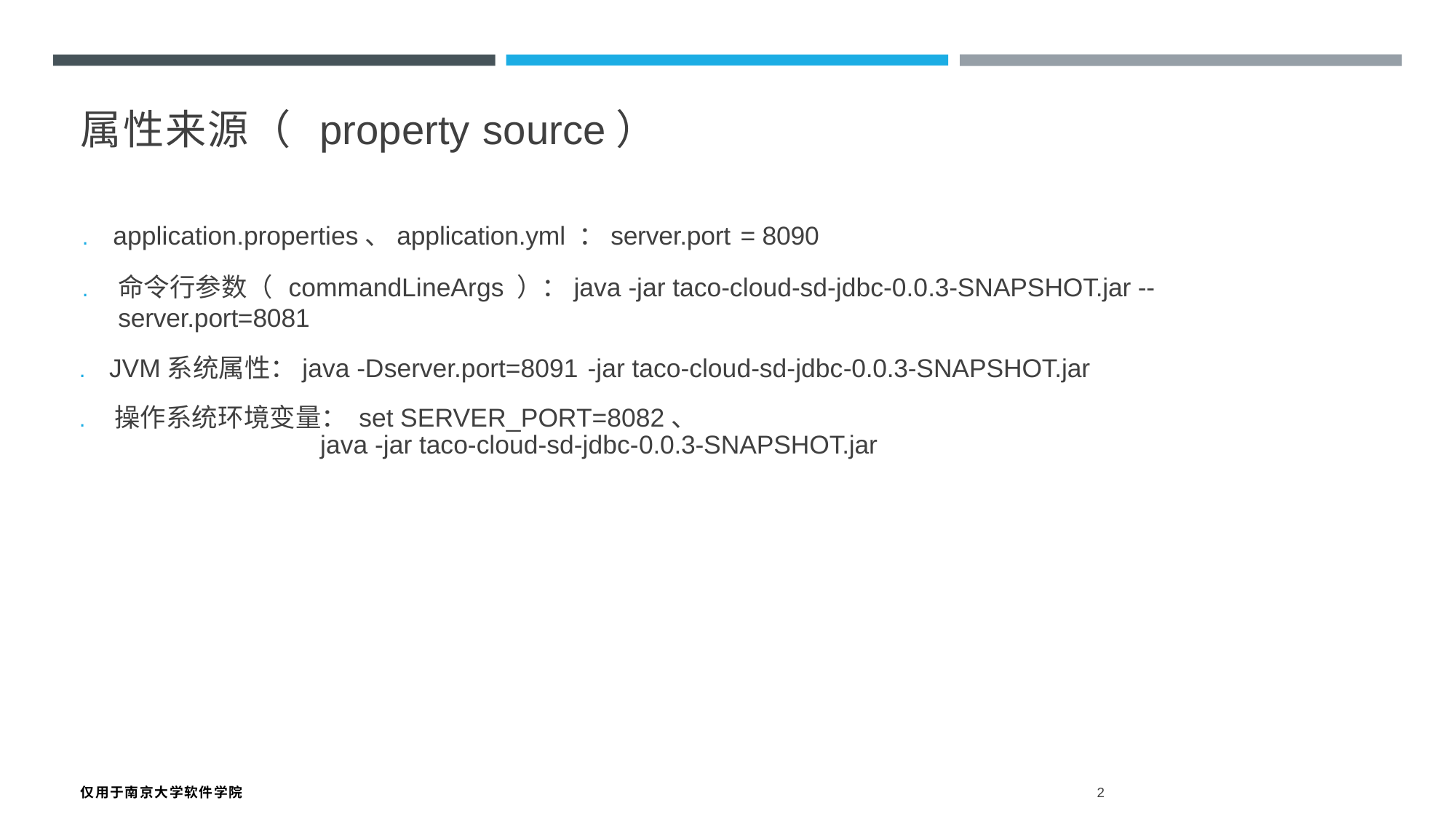

属性来源（ property source）

.   application.properties、application.yml ：server.port = 8090
.   命令行参数（ commandLineArgs ）：java -jar taco-cloud-sd-jdbc-0.0.3-SNAPSHOT.jar --           server.port=8081
.   JVM系统属性：java -Dserver.port=8091 -jar taco-cloud-sd-jdbc-0.0.3-SNAPSHOT.jar

.   操作系统环境变量： set SERVER_PORT=8082、
                                  java -jar taco-cloud-sd-jdbc-0.0.3-SNAPSHOT.jar

仅用于南京大学软件学院                                                                                                                                                                                                                                                                                 2
mvn clean package -Dmaven.test.skip=true